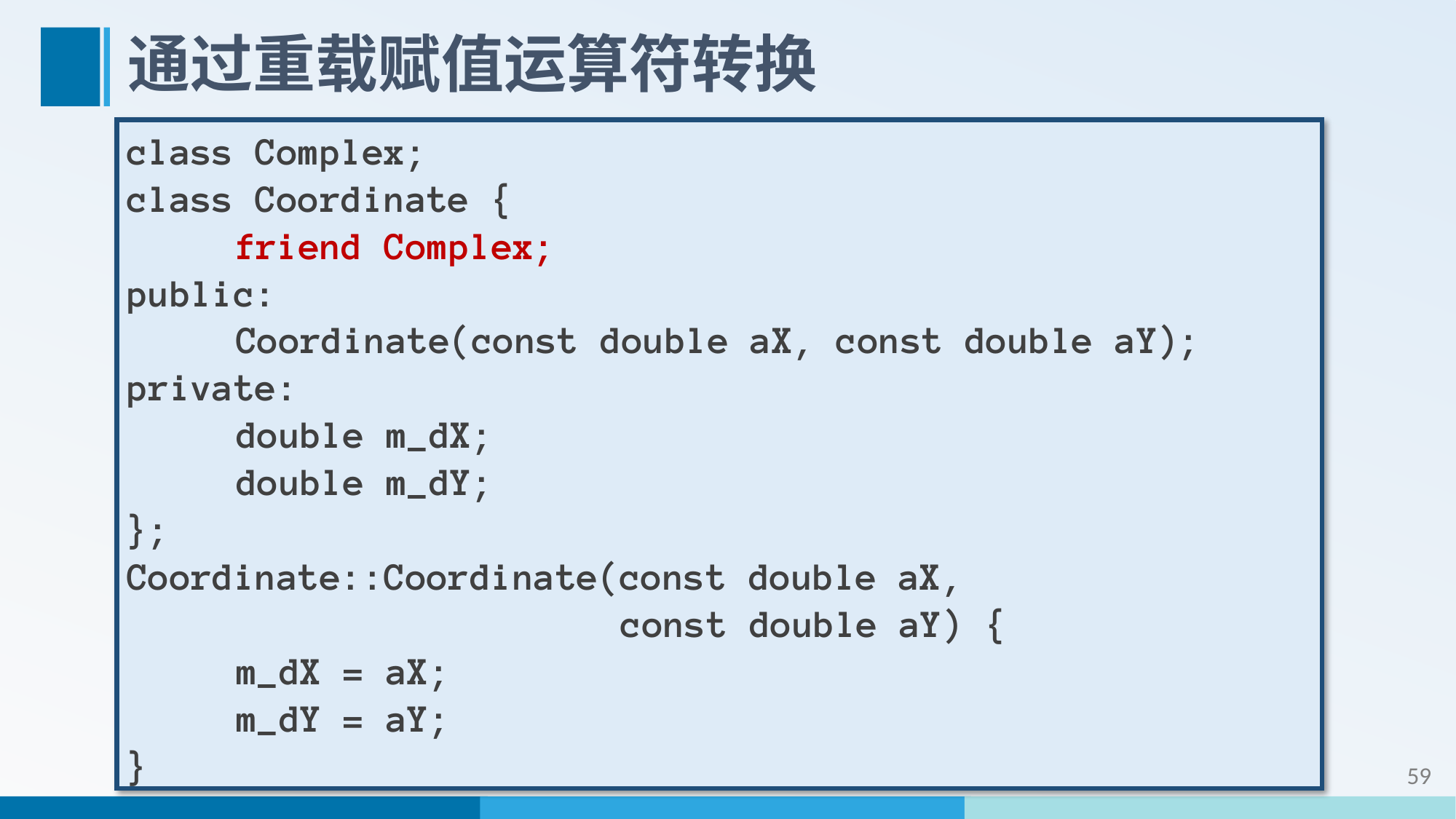

# 通过重载赋值运算符转换
class Complex;
class Coordinate {
     friend Complex;
public:
	Coordinate(const double aX, const double aY);
private:
	double m_dX;
	double m_dY;
};
Coordinate::Coordinate(const double aX,
                       const double aY) {
	m_dX = aX;
	m_dY = aY;
}